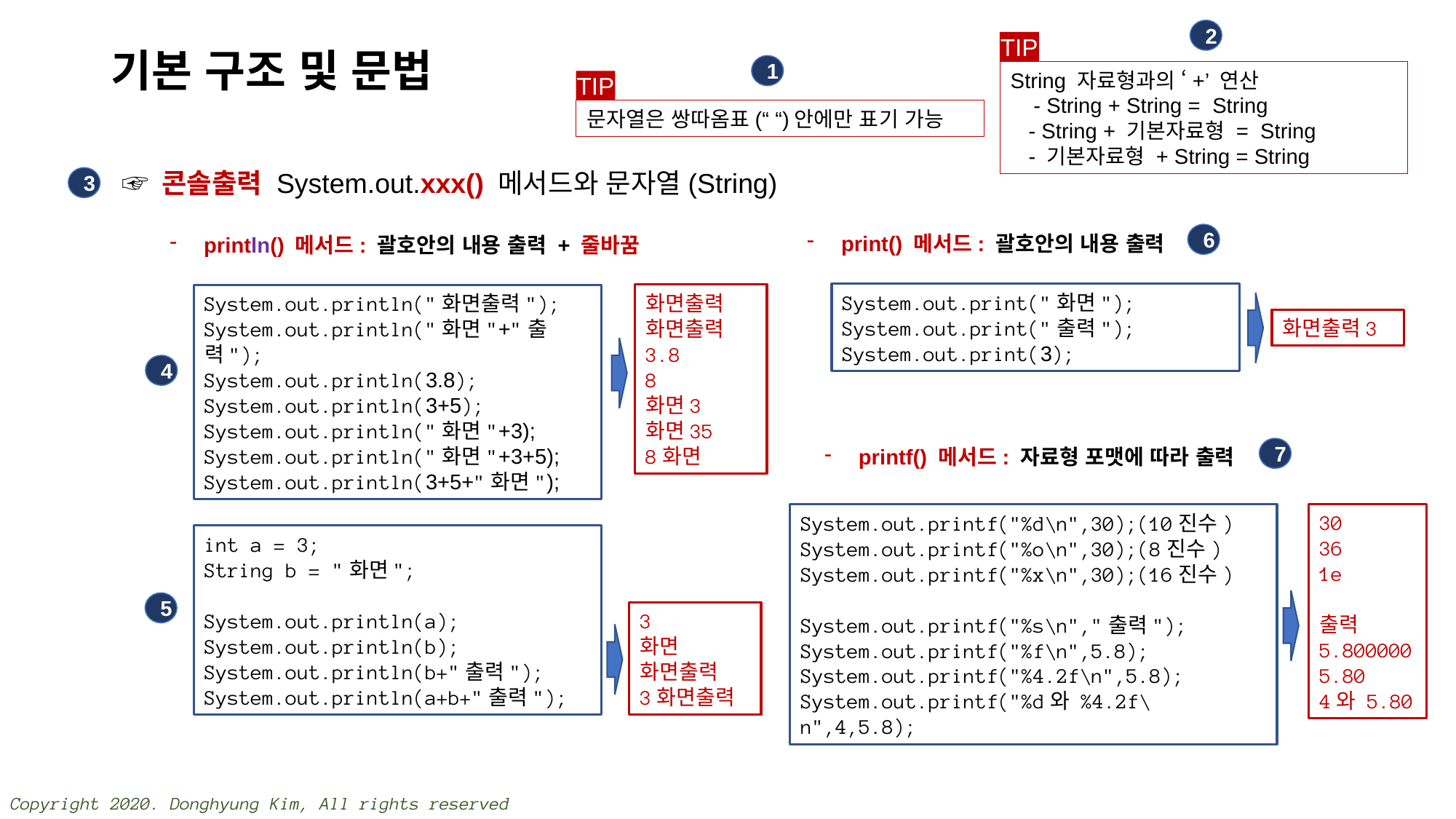

2
TIP
String 자료형과의 ‘+’ 연산
   - String + String =  String
   - String + 기본자료형 =  String
   - 기본자료형 + String = String
# 기본 구조 및 문법
1
TIP
문자열은 쌍따옴표(“ “)안에만 표기 가능
☞ 콘솔출력 System.out.xxx() 메서드와 문자열(String)
3
6
print() 메서드: 괄호안의 내용 출력
println() 메서드: 괄호안의 내용 출력 + 줄바꿈
System.out.print("화면");
System.out.print("출력");
System.out.print(3);
화면출력
화면출력
3.8
8
화면3
화면35
8화면
System.out.println("화면출력");
System.out.println("화면"+"출력");
System.out.println(3.8);
System.out.println(3+5);
System.out.println("화면"+3);
System.out.println("화면"+3+5);
System.out.println(3+5+"화면");

화면출력3

4
7
printf() 메서드: 자료형 포맷에 따라 출력
30
36
1e

출력
5.800000
5.80
4와 5.80
System.out.printf("%d\n",30);(10진수) System.out.printf("%o\n",30);(8진수)
System.out.printf("%x\n",30);(16진수)

System.out.printf("%s\n","출력");
System.out.printf("%f\n",5.8);
System.out.printf("%4.2f\n",5.8);
System.out.printf("%d와 %4.2f\n",4,5.8);
int a = 3;
String b = "화면";

System.out.println(a);
System.out.println(b);
System.out.println(b+"출력");
System.out.println(a+b+"출력");

5
3
화면
화면출력
3화면출력